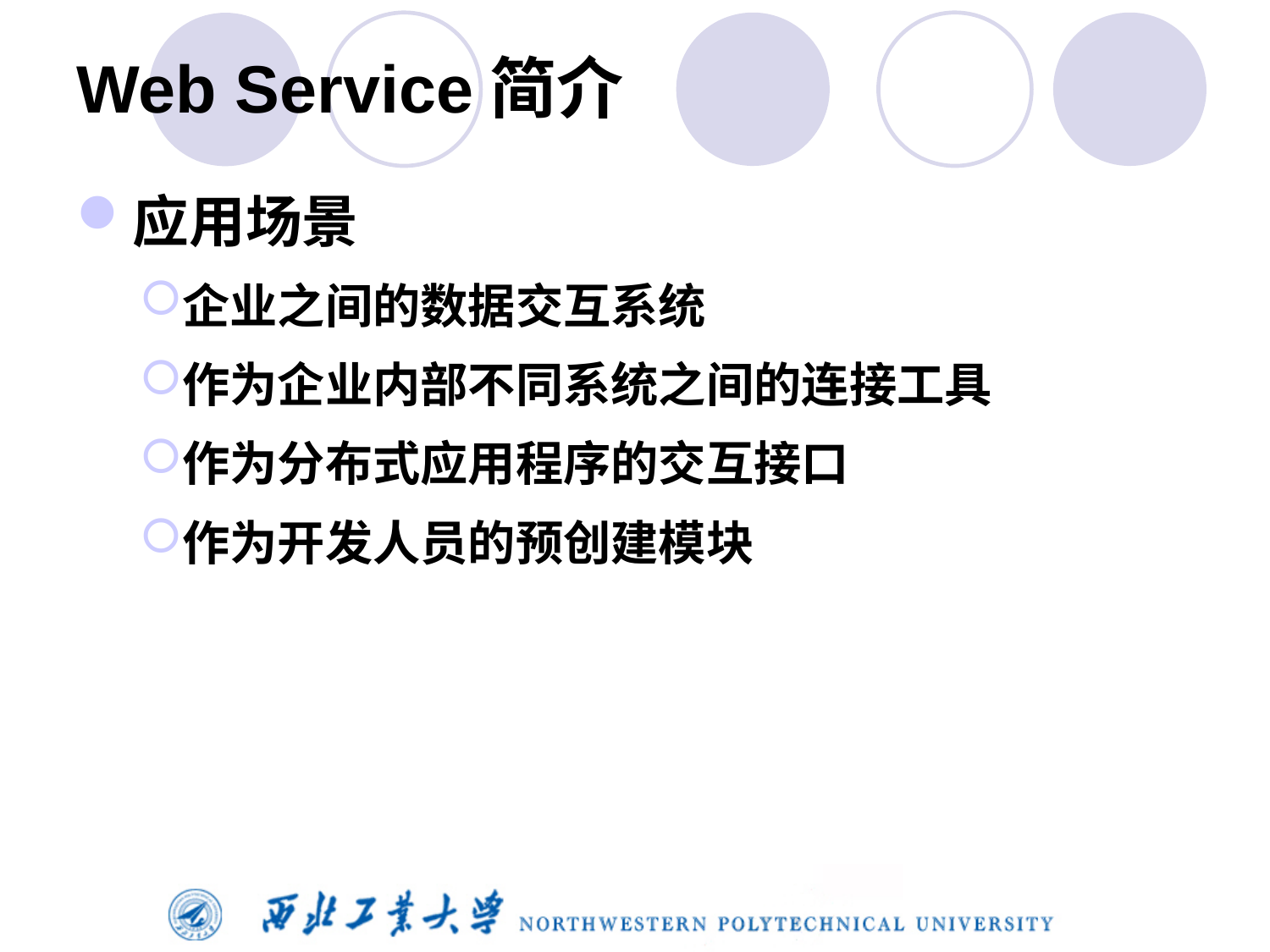

# Web Service简介
应用场景
企业之间的数据交互系统
作为企业内部不同系统之间的连接工具
作为分布式应用程序的交互接口
作为开发人员的预创建模块